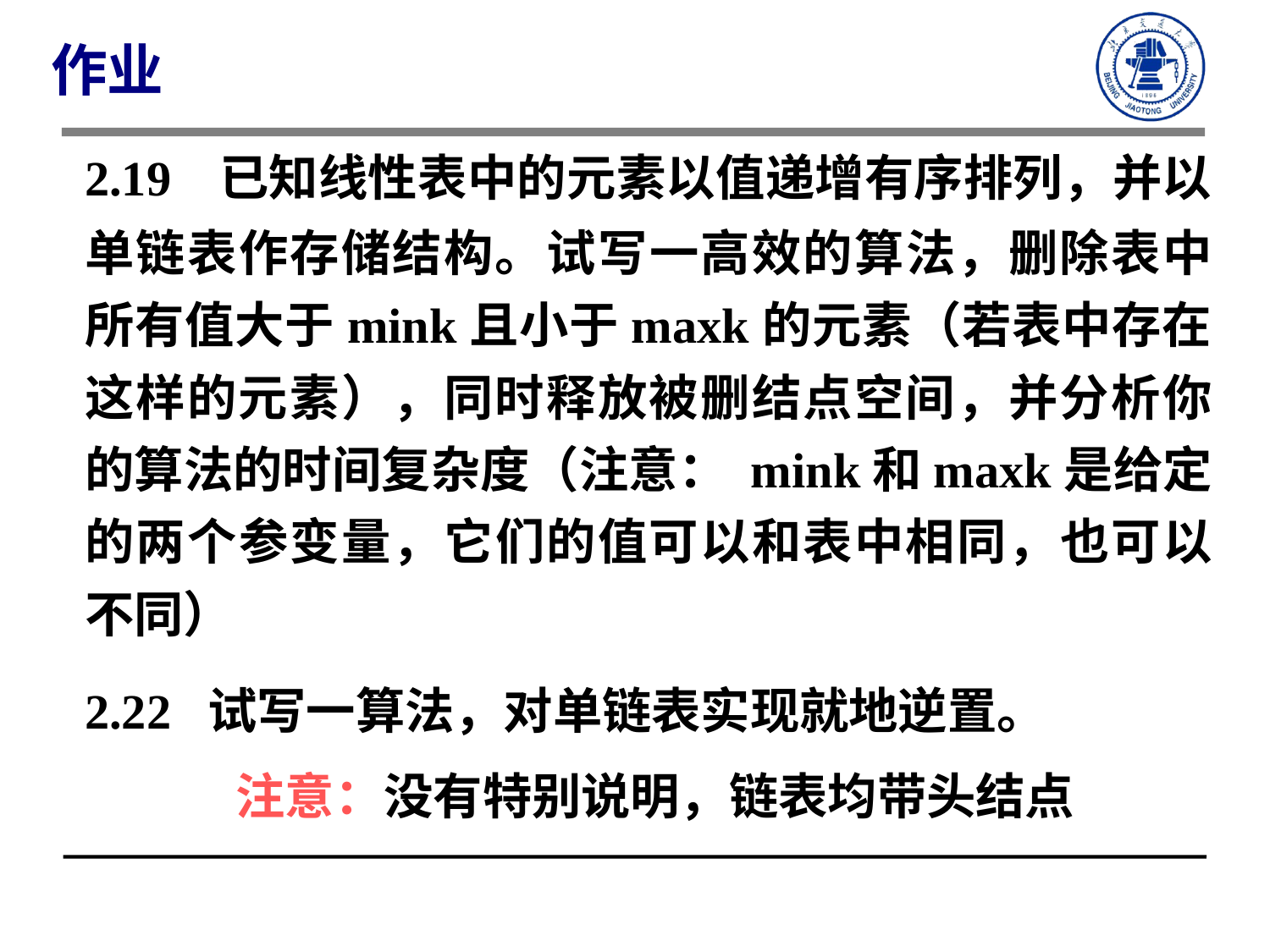

作业
2.19  已知线性表中的元素以值递增有序排列，并以单链表作存储结构。试写一高效的算法，删除表中所有值大于mink且小于maxk的元素（若表中存在这样的元素），同时释放被删结点空间，并分析你的算法的时间复杂度（注意： mink和maxk是给定的两个参变量，它们的值可以和表中相同，也可以不同）
2.22  试写一算法，对单链表实现就地逆置。
注意：没有特别说明，链表均带头结点